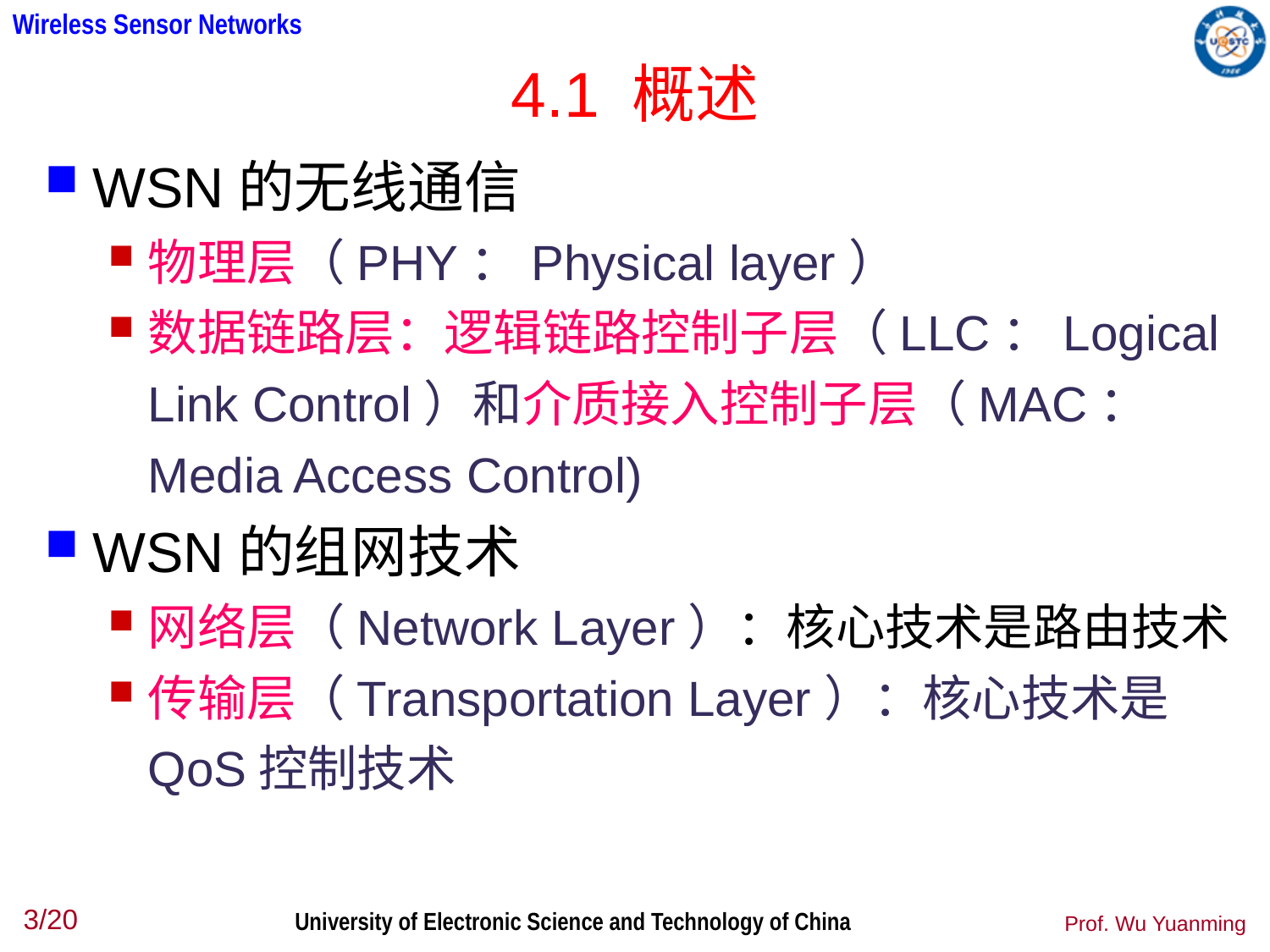

# 4.1 概述
WSN的无线通信
物理层（PHY：Physical layer）
数据链路层：逻辑链路控制子层（LLC：Logical Link Control）和介质接入控制子层（MAC：Media Access Control)
WSN的组网技术
网络层（Network Layer）：核心技术是路由技术
传输层（Transportation Layer）：核心技术是QoS控制技术
3/20
Prof. Wu Yuanming